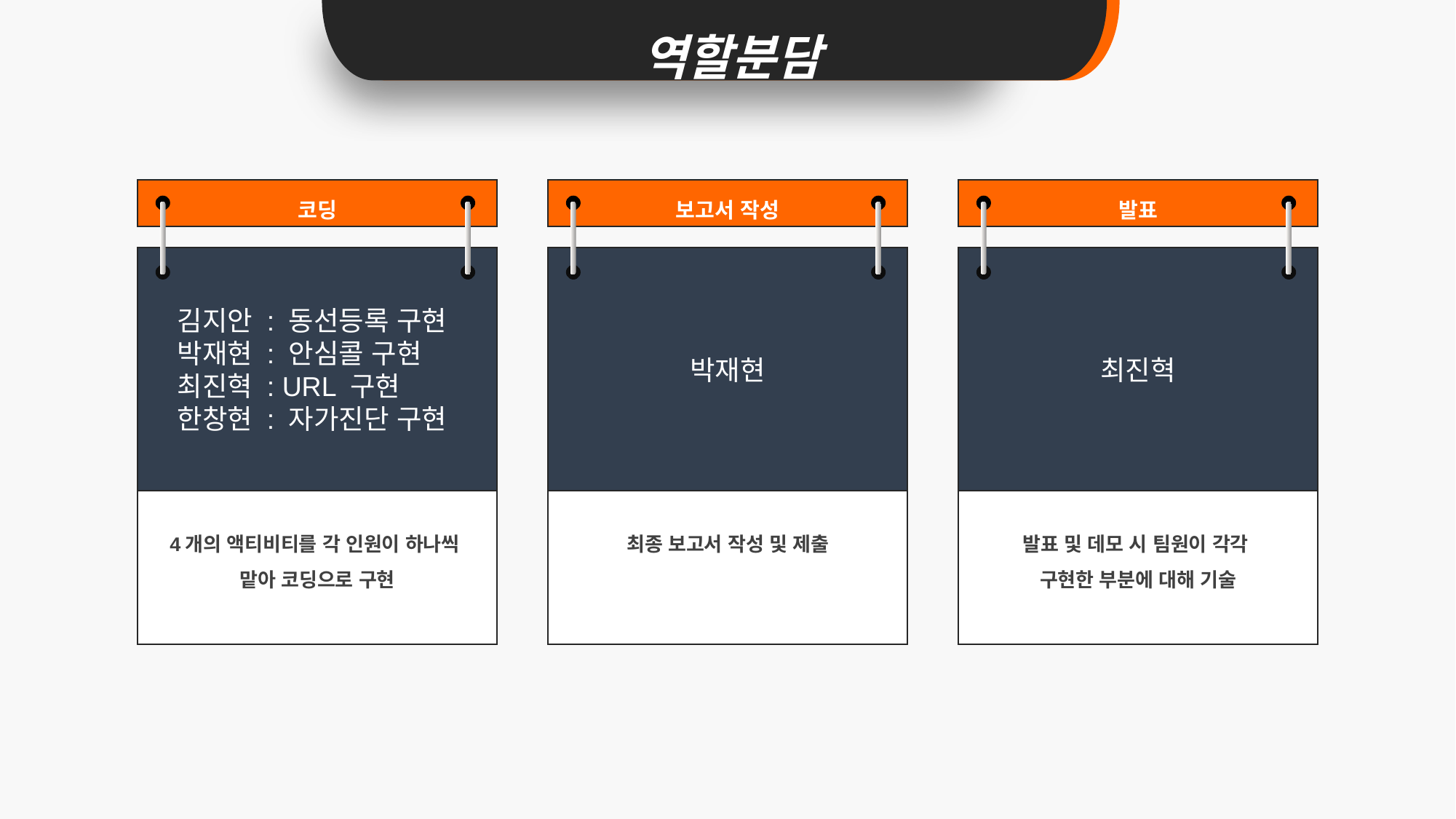

역할분담

코딩
보고서 작성
발표

   김지안 : 동선등록 구현
   박재현 : 안심콜 구현
   최진혁 : URL 구현
   한창현 : 자가진단 구현
박재현
최진혁

4개의 액티비티를 각 인원이 하나씩
맡아 코딩으로 구현

최종 보고서 작성 및 제출

발표 및 데모 시 팀원이 각각
구현한 부분에 대해 기술